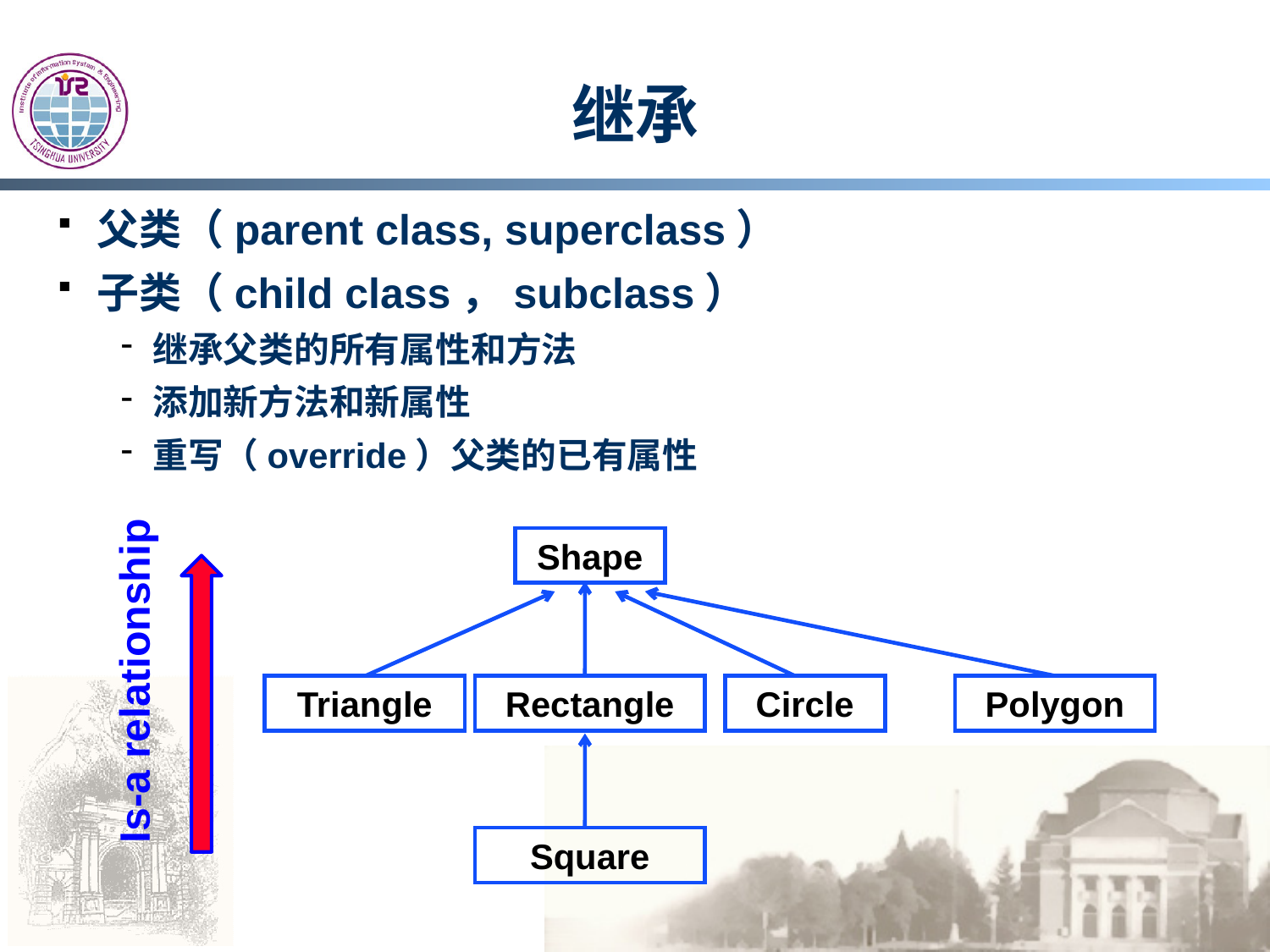

# 继承
父类（parent class, superclass）
子类（child class，subclass）
继承父类的所有属性和方法
添加新方法和新属性
重写（override）父类的已有属性
Is-a relationship
Shape

Triangle
Rectangle
Circle
Polygon

Square